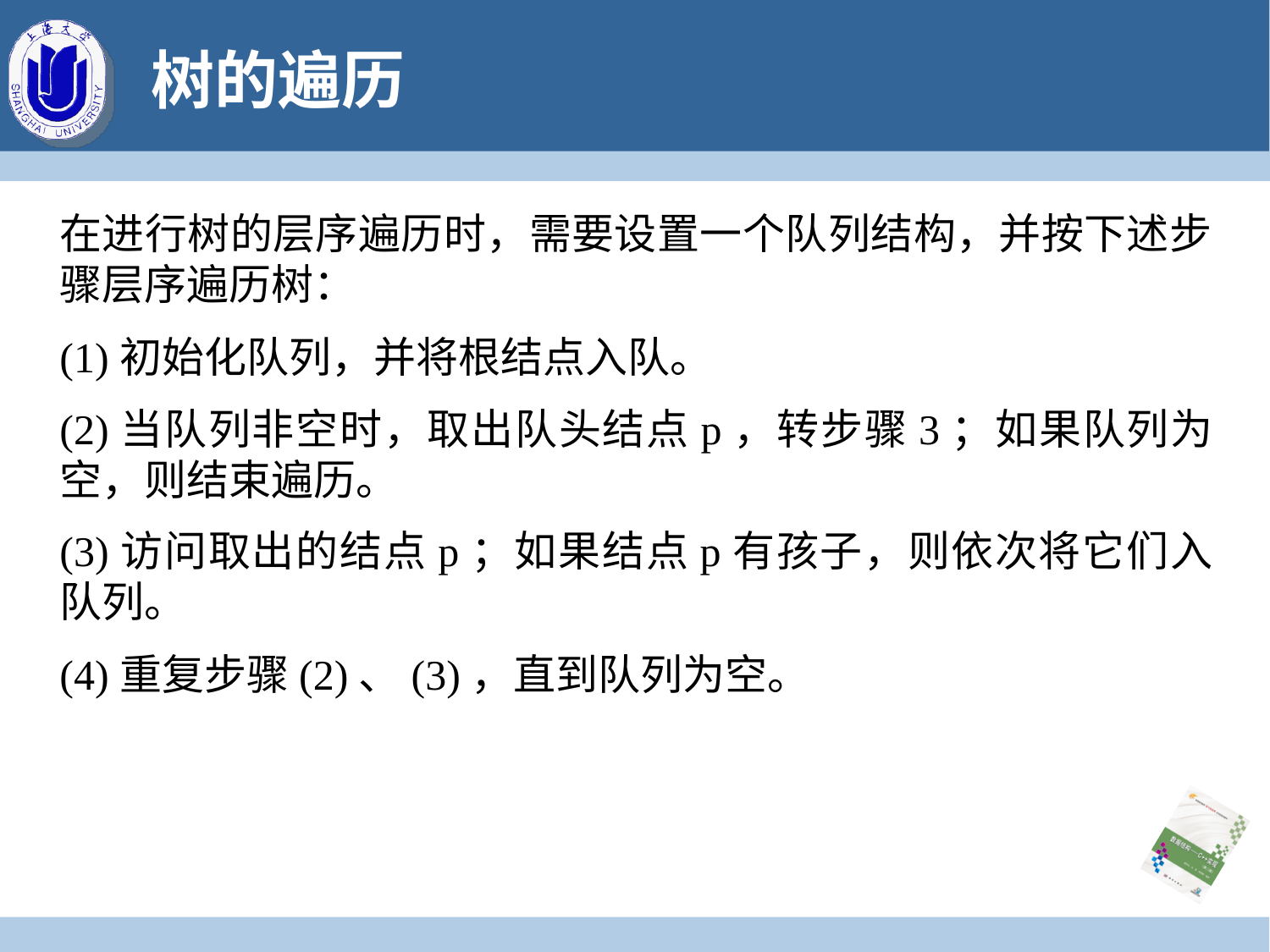

# 树的遍历
在进行树的层序遍历时，需要设置一个队列结构，并按下述步骤层序遍历树：
(1)初始化队列，并将根结点入队。
(2)当队列非空时，取出队头结点p，转步骤3；如果队列为空，则结束遍历。
(3)访问取出的结点p；如果结点p有孩子，则依次将它们入队列。
(4)重复步骤(2)、(3)，直到队列为空。